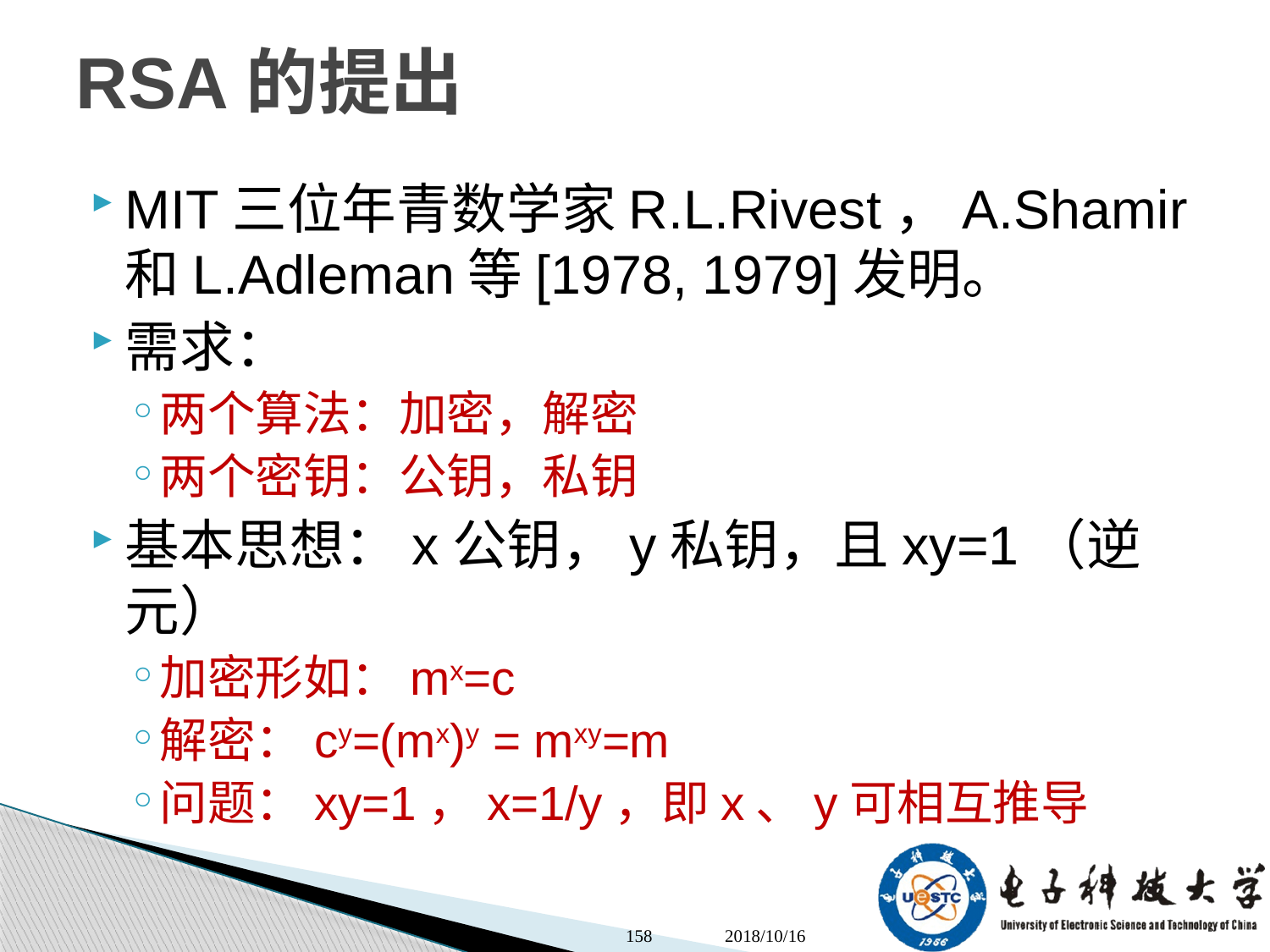

# RSA的提出
MIT三位年青数学家R.L.Rivest，A.Shamir和L.Adleman等[1978, 1979]发明。
需求：
两个算法：加密，解密
两个密钥：公钥，私钥
基本思想：x公钥，y私钥，且xy=1（逆元）
加密形如：mx=c
解密：cy=(mx)y = mxy=m
问题：xy=1，x=1/y，即x、y可相互推导
158
2018/10/16